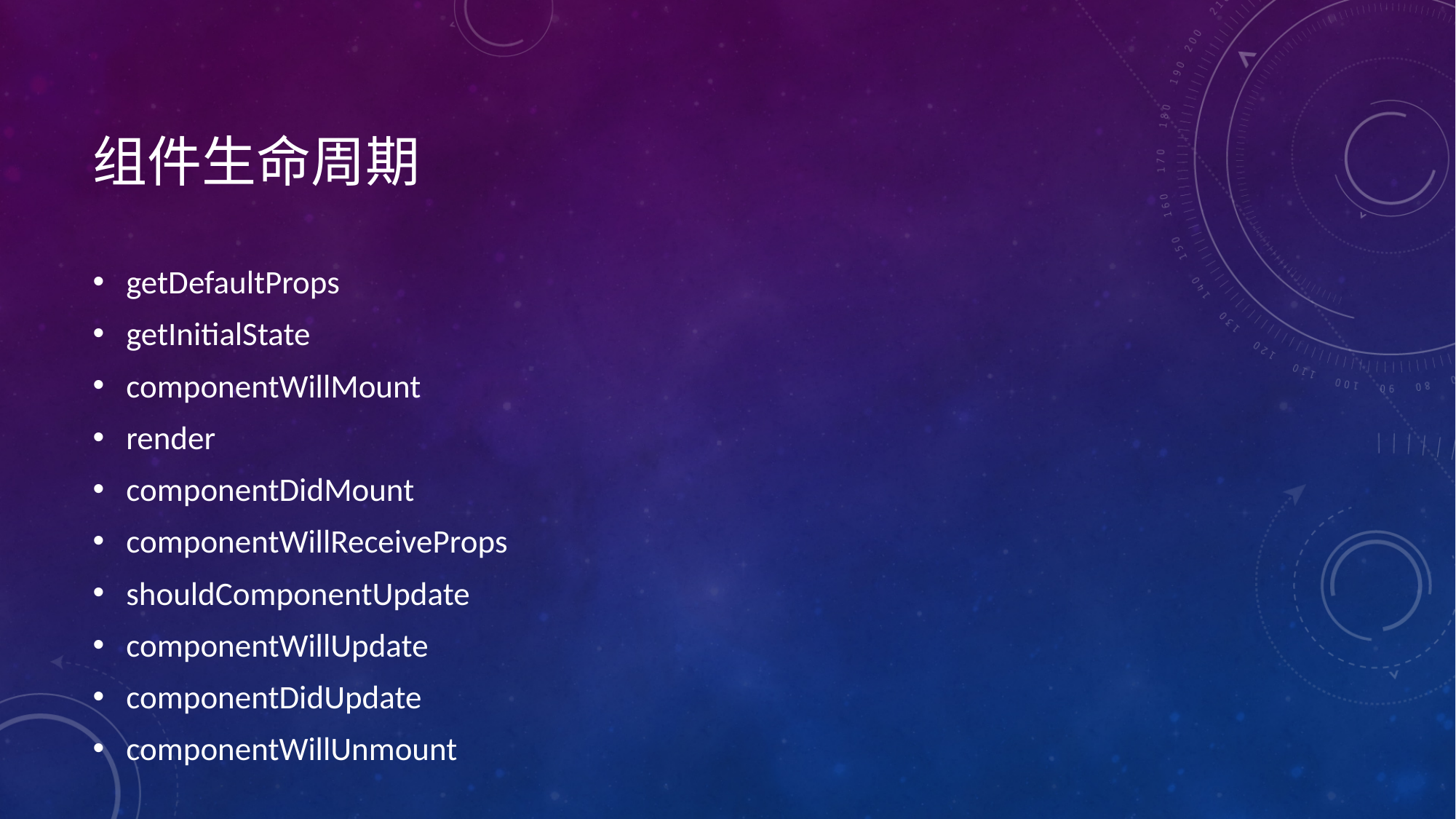

# 组件生命周期
getDefaultProps
getInitialState
componentWillMount
render
componentDidMount
componentWillReceiveProps
shouldComponentUpdate
componentWillUpdate
componentDidUpdate
componentWillUnmount